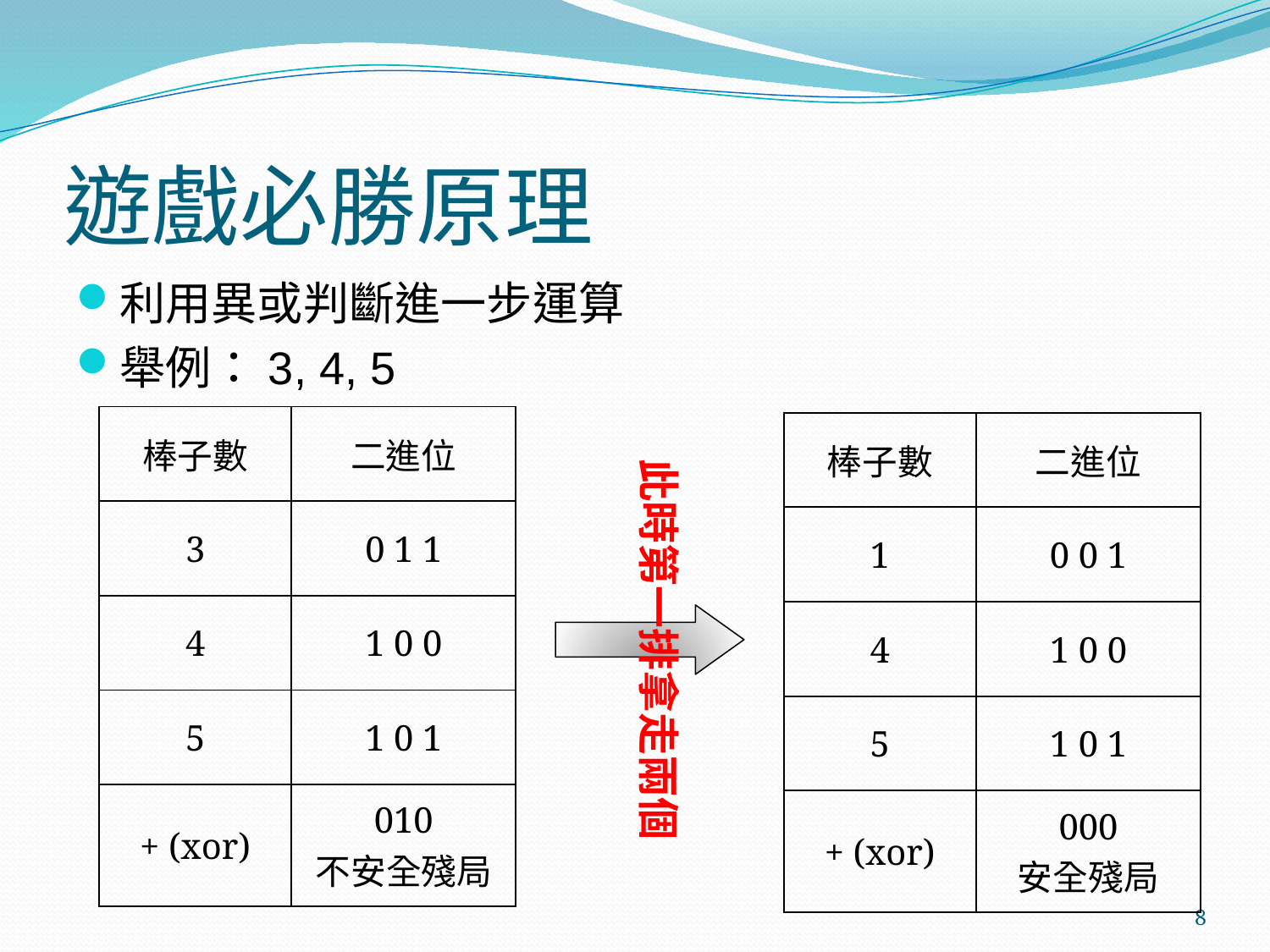

# 遊戲必勝原理
利用異或判斷進一步運算
舉例：3, 4, 5

| 棒子數 | 二進位 |
| --- | --- |
| 3 | 0 1 1 |
| 4 | 1 0 0 |
| 5 | 1 0 1 |
| + (xor) | 010 不安全殘局 |
| 棒子數 | 二進位 |
| --- | --- |
| 1 | 0 0 1 |
| 4 | 1 0 0 |
| 5 | 1 0 1 |
| + (xor) | 000 安全殘局 |
此時第一排拿走兩個

8